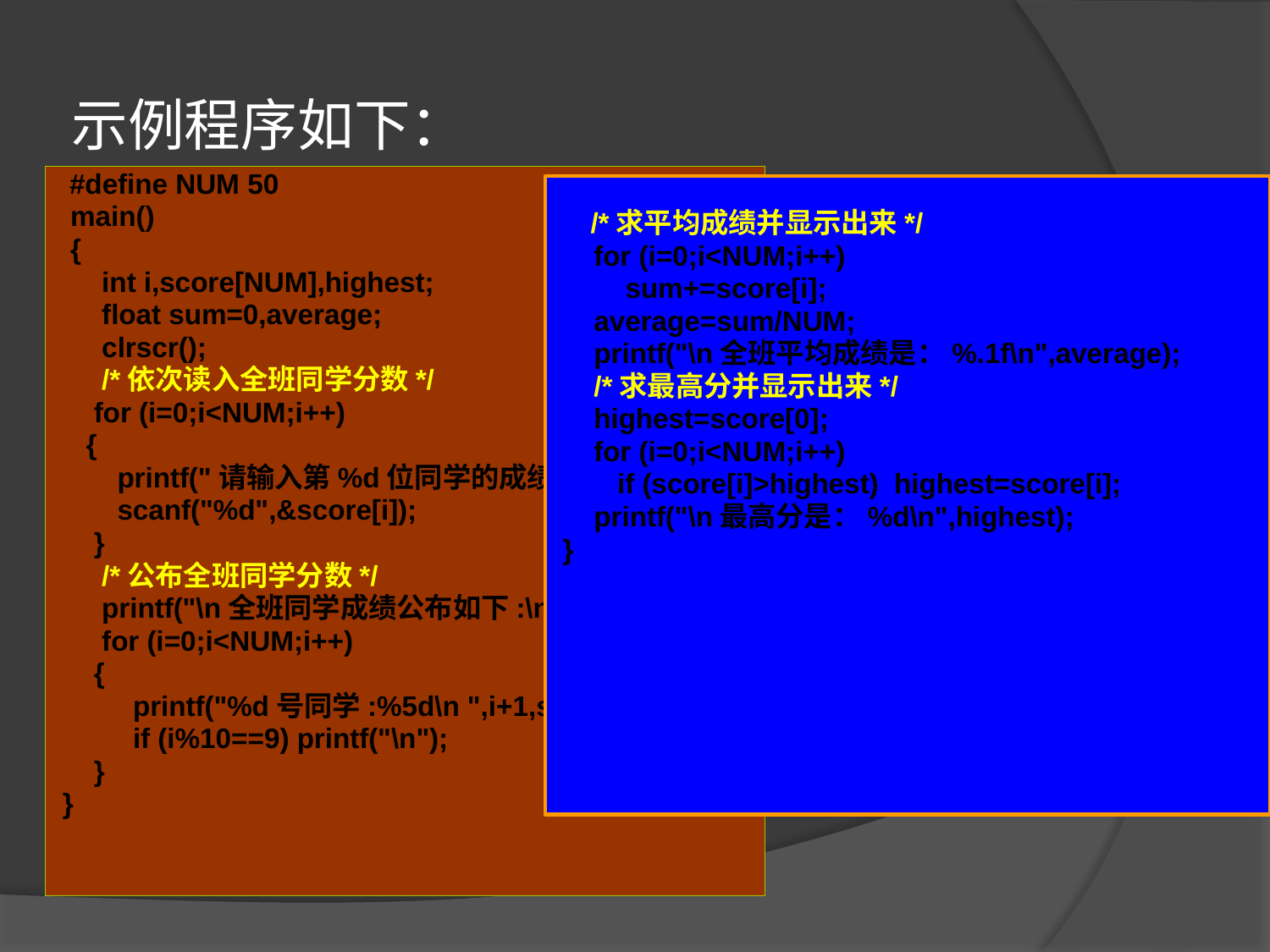

# 示例程序如下：
 #define NUM 50
 main()
 {
     int i,score[NUM],highest;
     float sum=0,average;
     clrscr();
     /*依次读入全班同学分数*/
    for (i=0;i<NUM;i++)
   {
       printf("请输入第%d位同学的成绩:",i+1);
       scanf("%d",&score[i]);
    }
     /*公布全班同学分数*/
     printf("\n全班同学成绩公布如下:\n");
     for (i=0;i<NUM;i++)
    {
         printf("%d号同学:%5d\n ",i+1,score[i]);
         if (i%10==9) printf("\n");
    }
}

    /*求平均成绩并显示出来*/
    for (i=0;i<NUM;i++)
        sum+=score[i];
    average=sum/NUM;
    printf("\n全班平均成绩是：%.1f\n",average);
    /*求最高分并显示出来*/
    highest=score[0];
    for (i=0;i<NUM;i++)
       if (score[i]>highest)  highest=score[i];
    printf("\n最高分是：%d\n",highest);
}